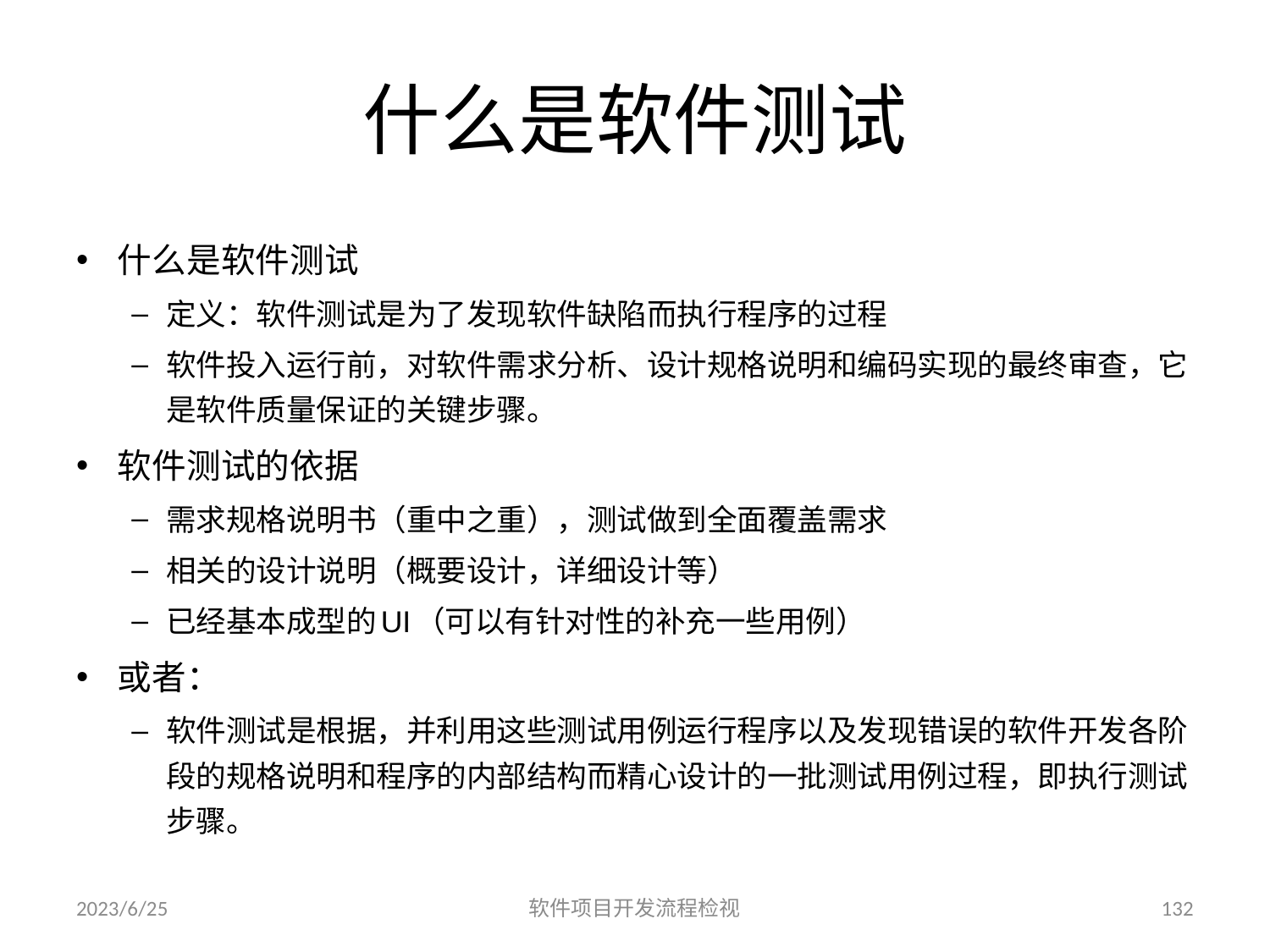

# 什么是软件测试
什么是软件测试
定义：软件测试是为了发现软件缺陷而执行程序的过程
软件投入运行前，对软件需求分析、设计规格说明和编码实现的最终审查，它是软件质量保证的关键步骤。
软件测试的依据
需求规格说明书（重中之重），测试做到全面覆盖需求
相关的设计说明（概要设计，详细设计等）
已经基本成型的UI（可以有针对性的补充一些用例）
或者：
软件测试是根据，并利用这些测试用例运行程序以及发现错误的软件开发各阶段的规格说明和程序的内部结构而精心设计的一批测试用例过程，即执行测试步骤。
2023/6/25
软件项目开发流程检视
132